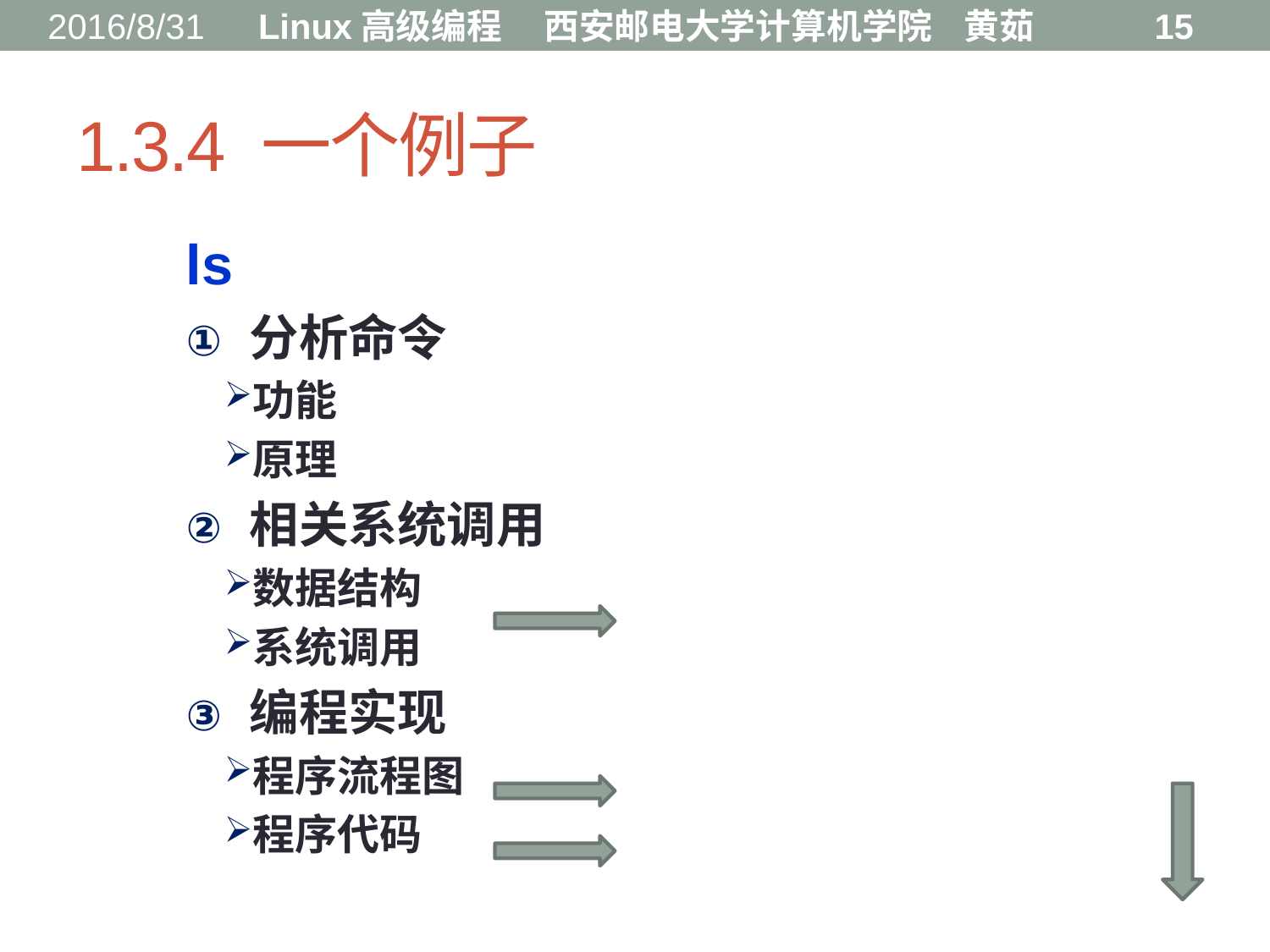

2016/8/31
Linux高级编程    西安邮电大学计算机学院   黄茹
15
# 1.3.4 一个例子
ls
分析命令
功能
原理
相关系统调用
数据结构
系统调用
编程实现
程序流程图
程序代码